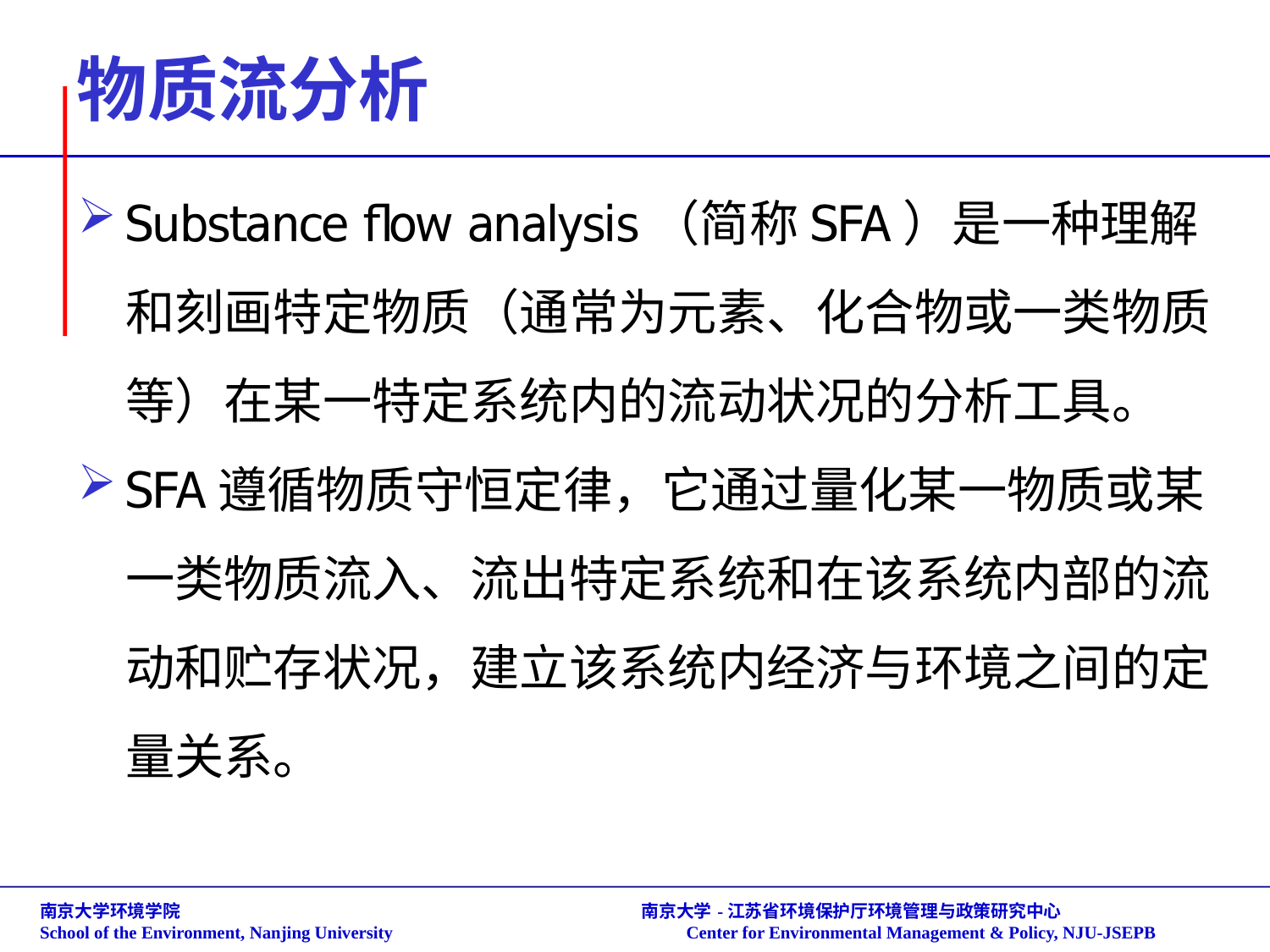

# 物质流分析
Substance flow analysis（简称SFA）是一种理解和刻画特定物质（通常为元素、化合物或一类物质等）在某一特定系统内的流动状况的分析工具。
SFA遵循物质守恒定律，它通过量化某一物质或某一类物质流入、流出特定系统和在该系统内部的流动和贮存状况，建立该系统内经济与环境之间的定量关系。